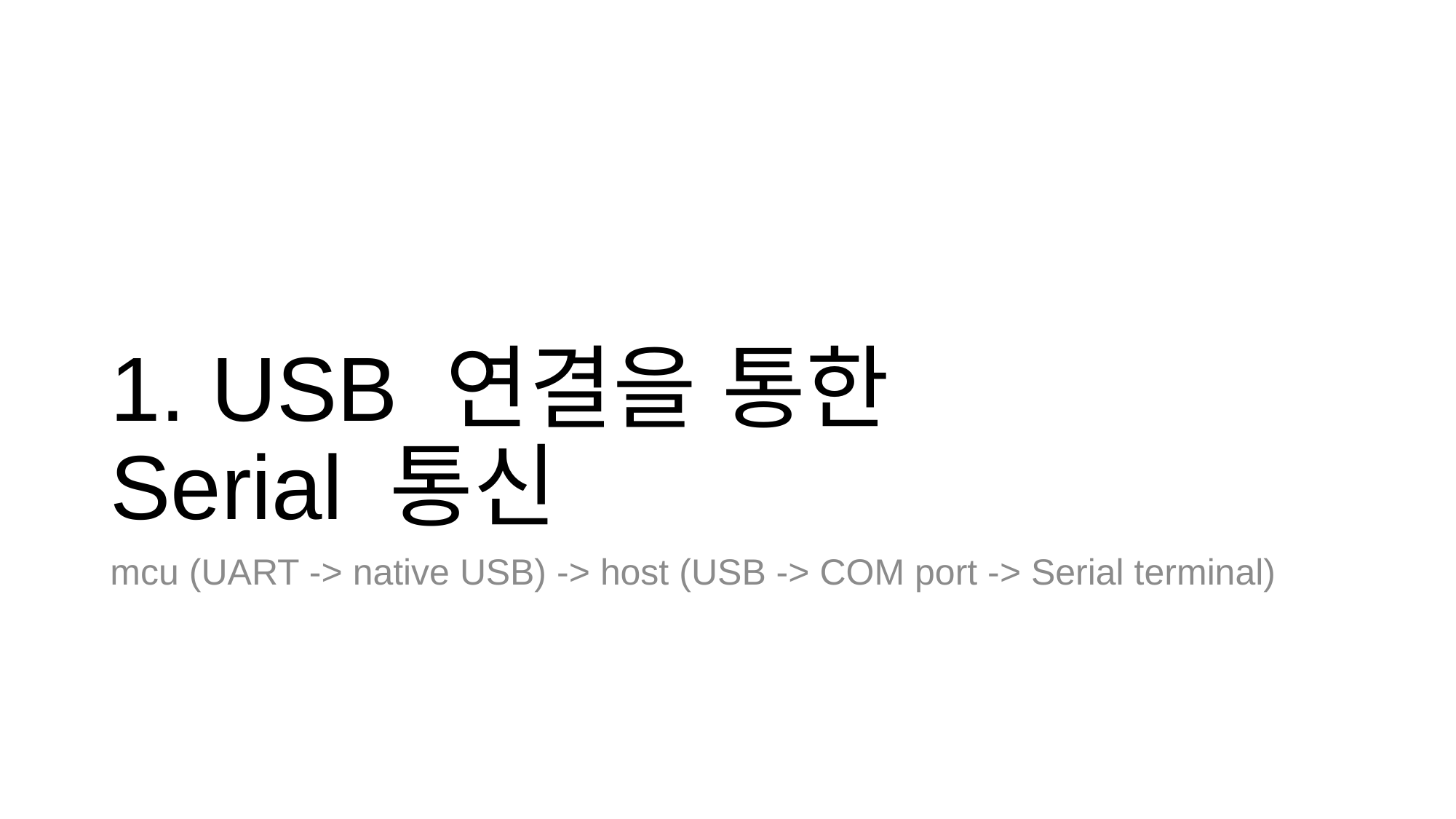

# 1. USB 연결을 통한 Serial 통신
mcu (UART -> native USB) -> host (USB -> COM port -> Serial terminal)